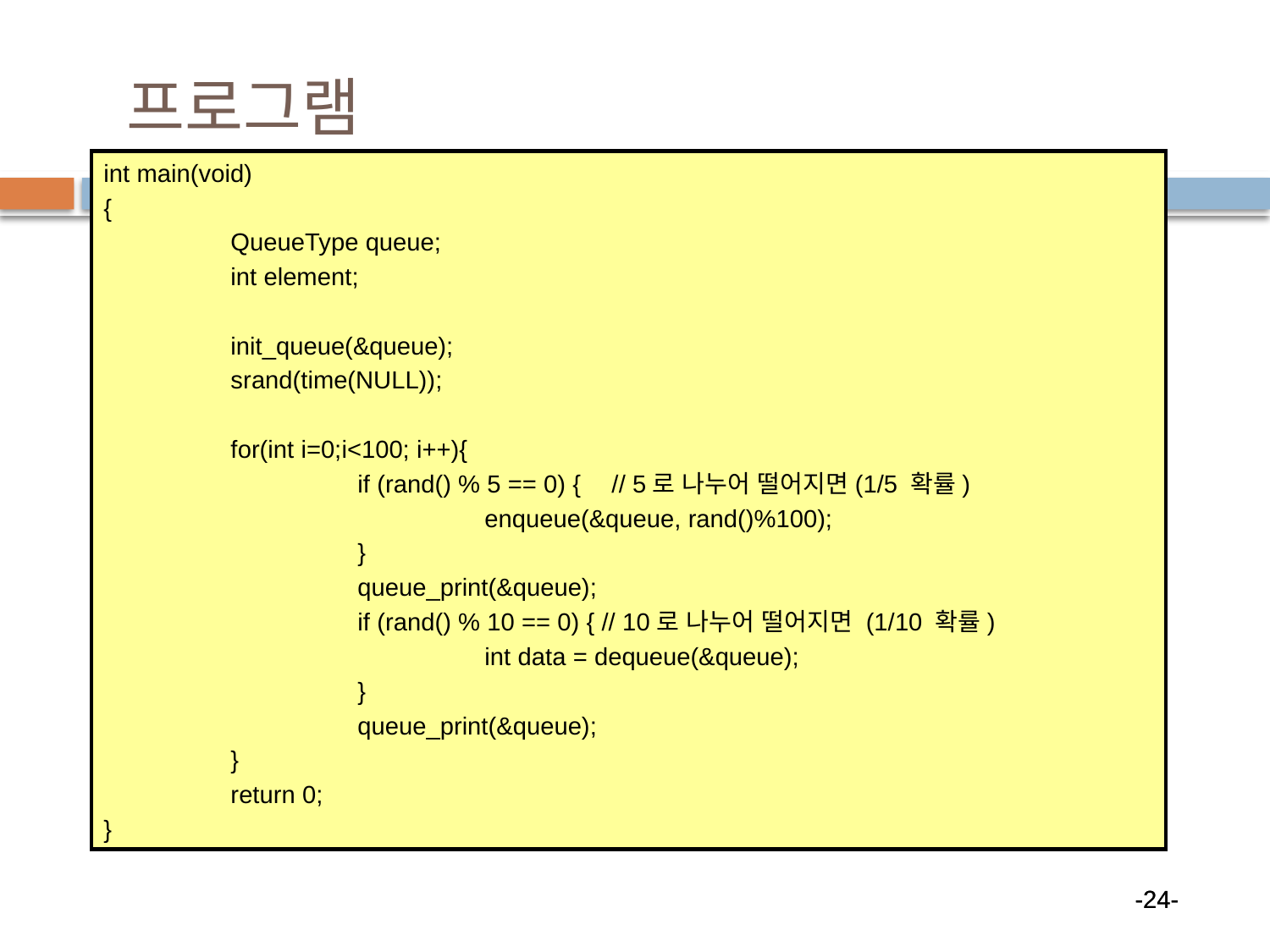

# 프로그램
int main(void)
{
	QueueType queue;
	int element;

	init_queue(&queue);
	srand(time(NULL));

	for(int i=0;i<100; i++){
		if (rand() % 5 == 0) {	// 5로 나누어 떨어지면(1/5 확률)
			enqueue(&queue, rand()%100);
		}
		queue_print(&queue);
		if (rand() % 10 == 0) { // 10로 나누어 떨어지면 (1/10 확률)
			int data = dequeue(&queue);
		}
		queue_print(&queue);
	}
	return 0;
}